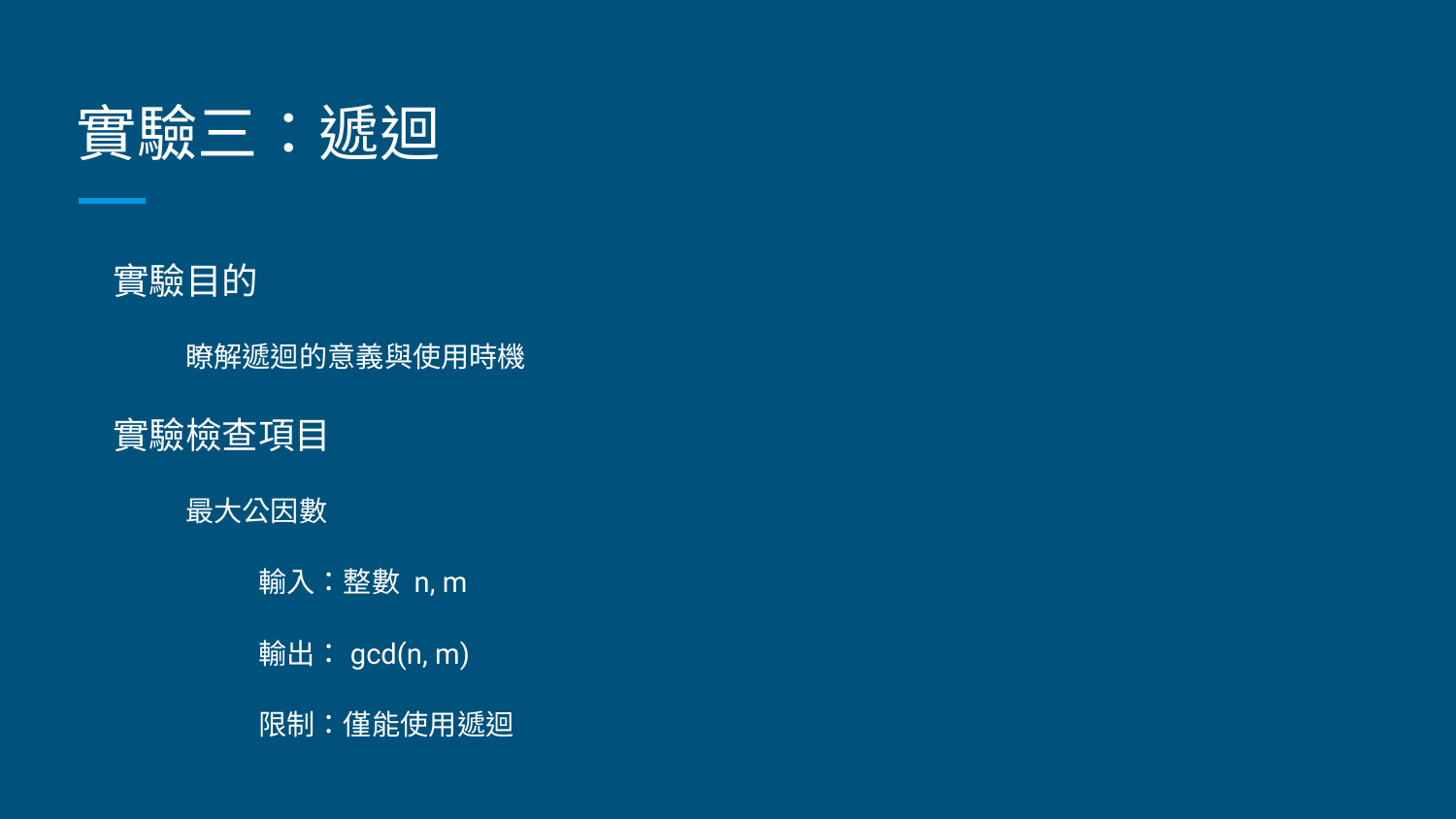

# 實驗三：遞迴
實驗目的
瞭解遞迴的意義與使用時機
實驗檢查項目
最大公因數
輸入：整數 n, m
輸出：gcd(n, m)
限制：僅能使用遞迴